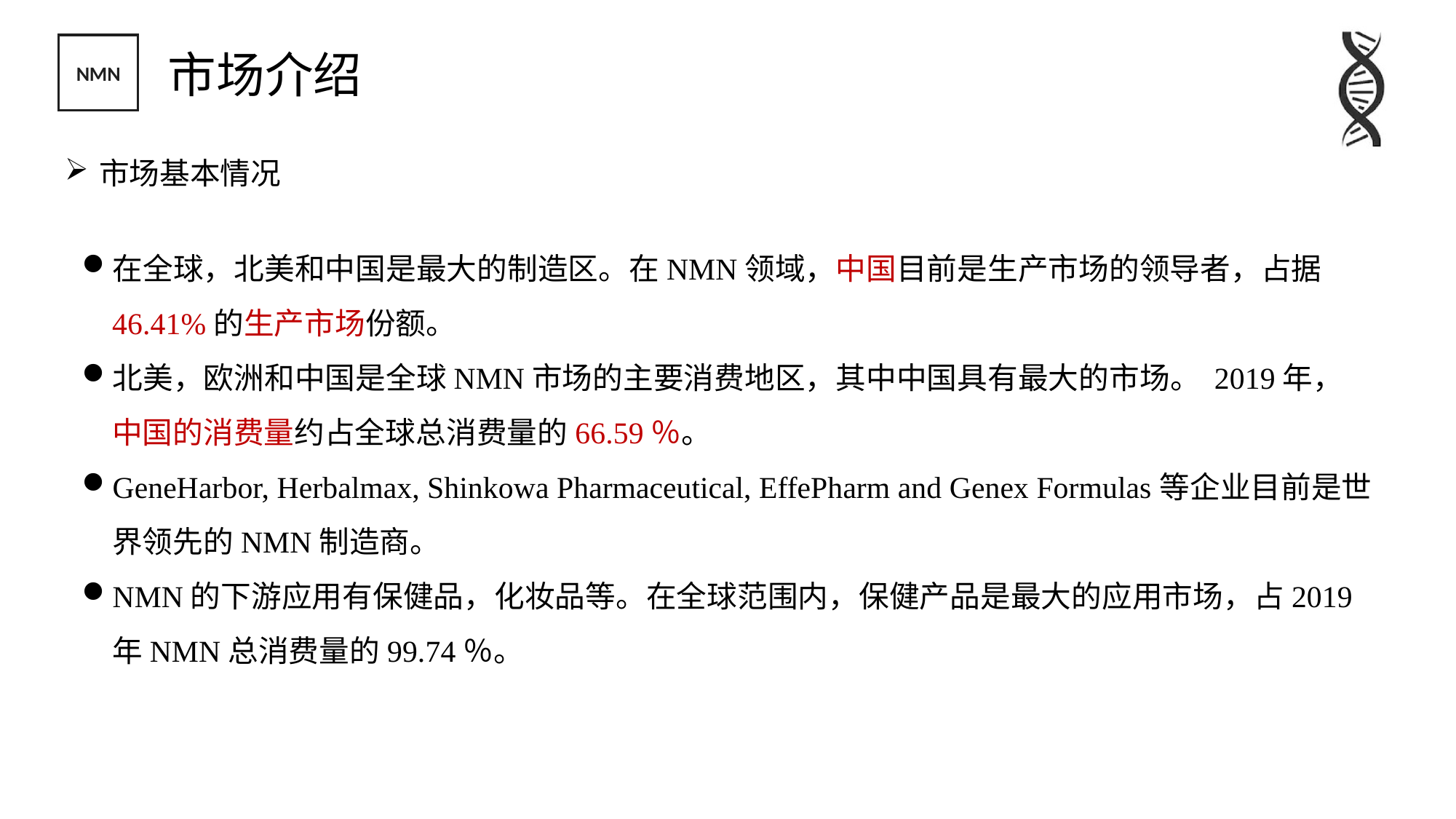

市场介绍
市场基本情况
在全球，北美和中国是最大的制造区。在NMN领域，中国目前是生产市场的领导者，占据46.41%的生产市场份额。
北美，欧洲和中国是全球NMN市场的主要消费地区，其中中国具有最大的市场。 2019年，中国的消费量约占全球总消费量的66.59％。
GeneHarbor, Herbalmax, Shinkowa Pharmaceutical, EffePharm and Genex Formulas等企业目前是世界领先的NMN制造商。
NMN的下游应用有保健品，化妆品等。在全球范围内，保健产品是最大的应用市场，占2019年NMN总消费量的99.74％。